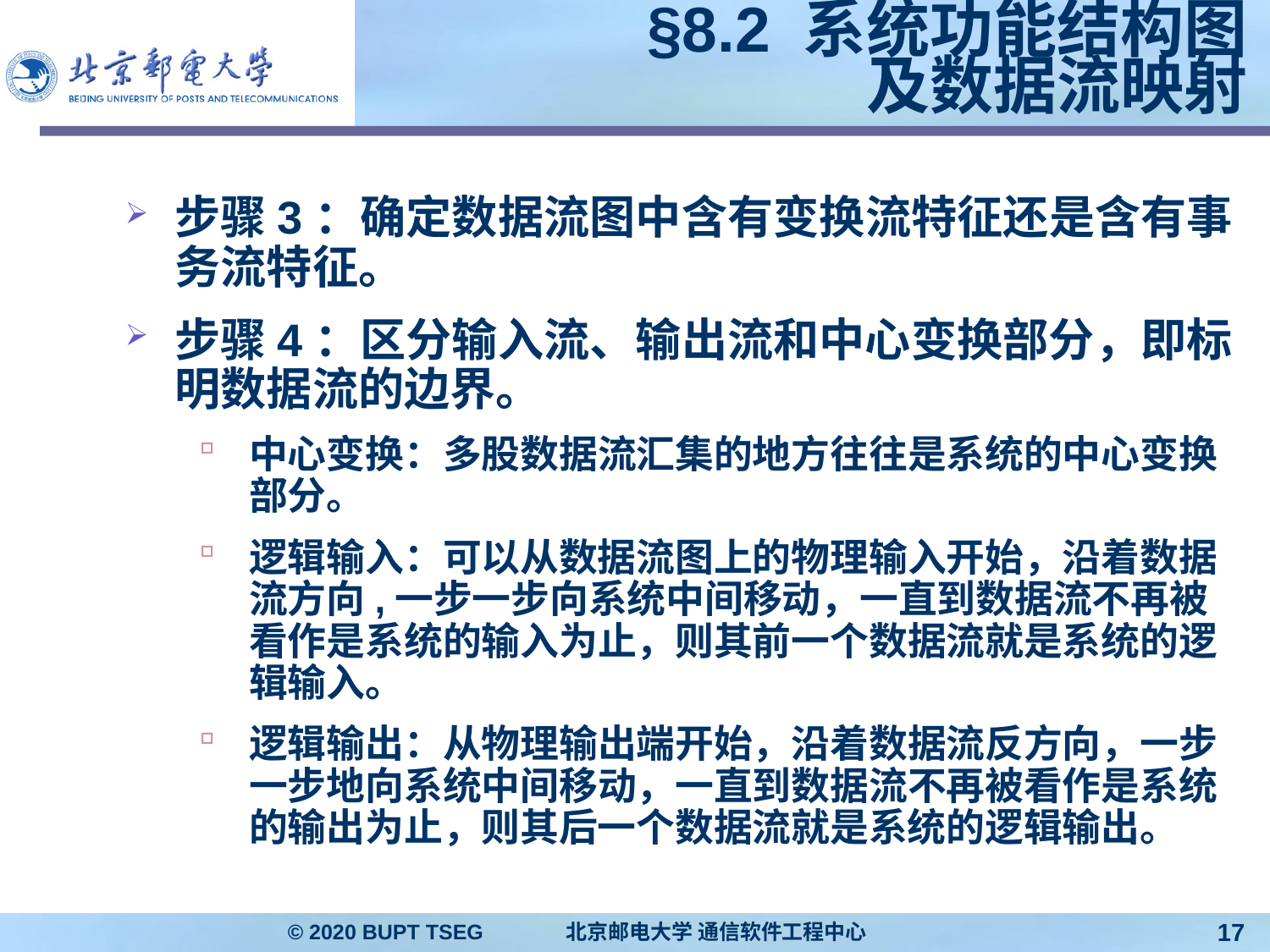

# §8.2 系统功能结构图 及数据流映射
步骤3：确定数据流图中含有变换流特征还是含有事务流特征。
步骤4：区分输入流、输出流和中心变换部分，即标明数据流的边界。
中心变换：多股数据流汇集的地方往往是系统的中心变换部分。
逻辑输入：可以从数据流图上的物理输入开始，沿着数据流方向,一步一步向系统中间移动，一直到数据流不再被看作是系统的输入为止，则其前一个数据流就是系统的逻辑输入。
逻辑输出：从物理输出端开始，沿着数据流反方向，一步一步地向系统中间移动，一直到数据流不再被看作是系统的输出为止，则其后一个数据流就是系统的逻辑输出。
© 2020 BUPT TSEG             北京邮电大学 通信软件工程中心